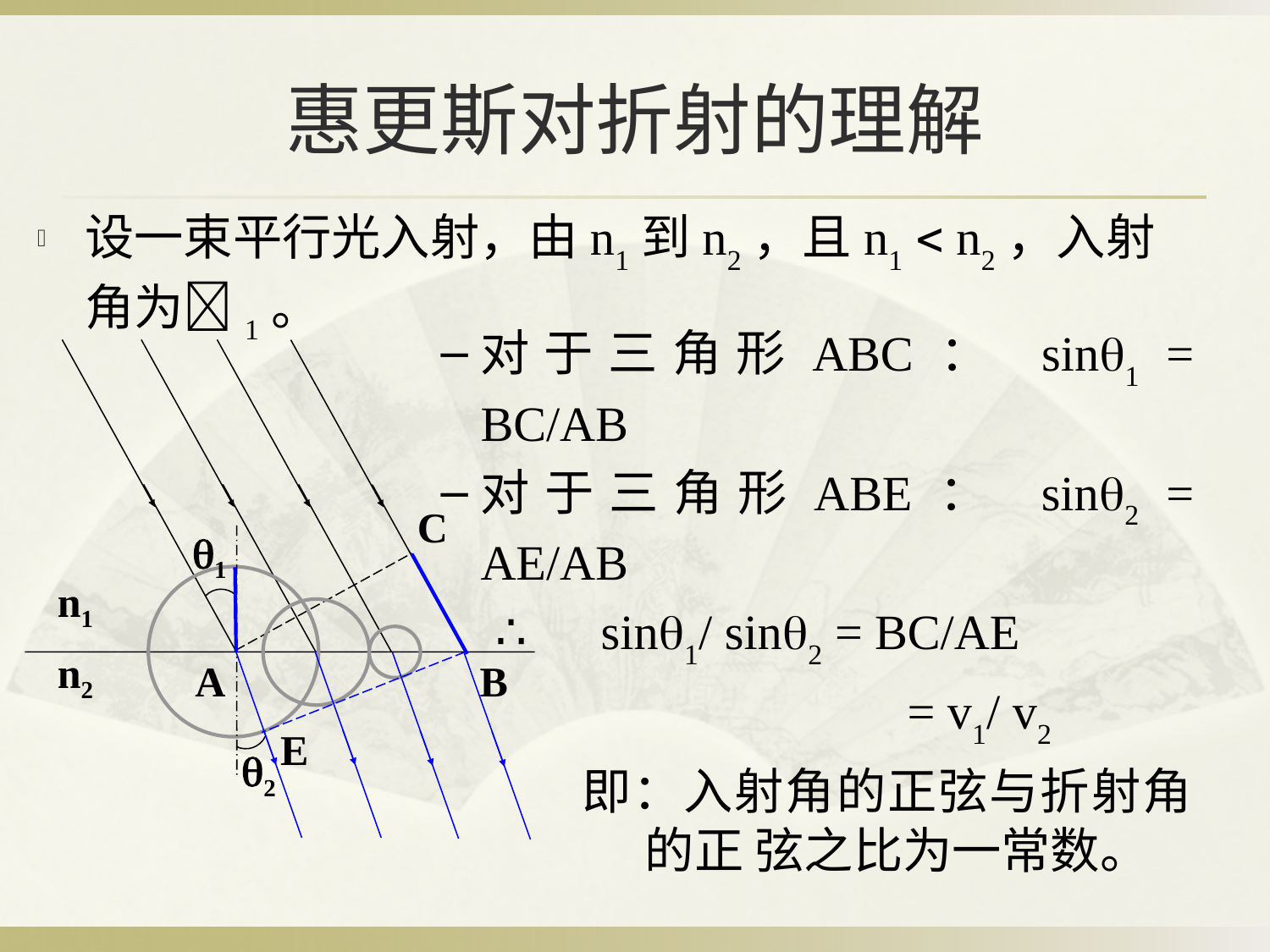

# 惠更斯对折射的理解
设一束平行光入射，由n1到n2，且n1 < n2，入射角为θ1。
对于三角形ABC： sinθ1 = BC/AB
对于三角形ABE： sinθ2 = AE/AB
    ∴      sinθ1/ sinθ2 = BC/AE
                                      = v1/ v2
          即：入射角的正弦与折射角
               的正 弦之比为一常数。

          由折射率的定义不难推出：
                 n1sinθ1 = n2sinθ2

C
θ1

n1

    A

  B
n2

E

  θ2
1